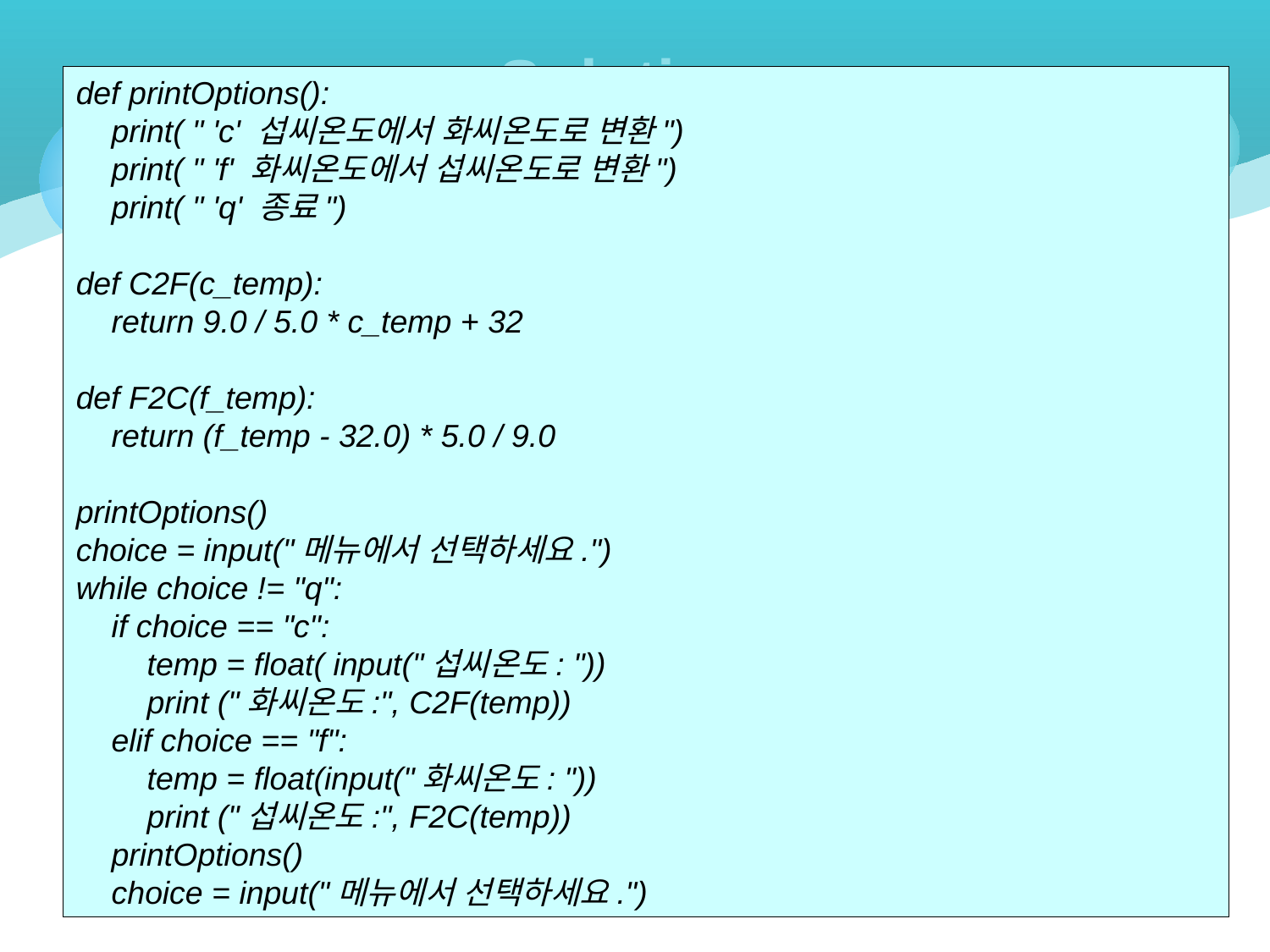

# Solution
def printOptions():
    print( " 'c' 섭씨온도에서 화씨온도로 변환")
    print( " 'f' 화씨온도에서 섭씨온도로 변환")
    print( " 'q' 종료")

def C2F(c_temp):
    return 9.0 / 5.0 * c_temp + 32

def F2C(f_temp):
    return (f_temp - 32.0) * 5.0 / 9.0

printOptions()
choice = input("메뉴에서 선택하세요.")
while choice != "q":
    if choice == "c":
        temp = float( input("섭씨온도: "))
        print ("화씨온도:", C2F(temp))
    elif choice == "f":
        temp = float(input("화씨온도: "))
        print ("섭씨온도:", F2C(temp))
    printOptions()
    choice = input("메뉴에서 선택하세요.")